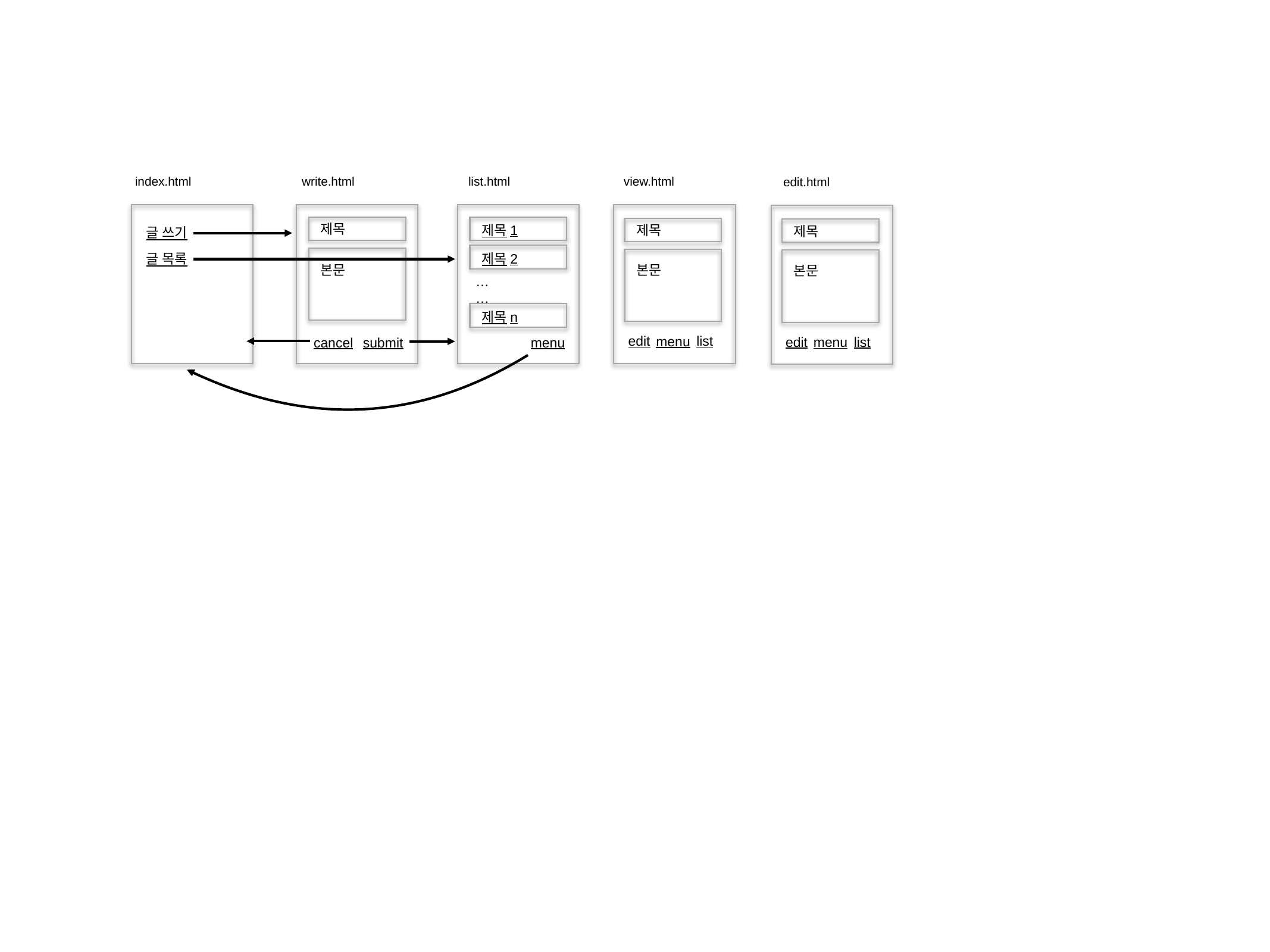

index.html
write.html
list.html
view.html
edit.html

제목
제목1

제목
제목

글 쓰기

제목2

글 목록

본문
본문
본문

…
…
제목n

edit
list
menu
edit
list
menu
cancel
submit
menu